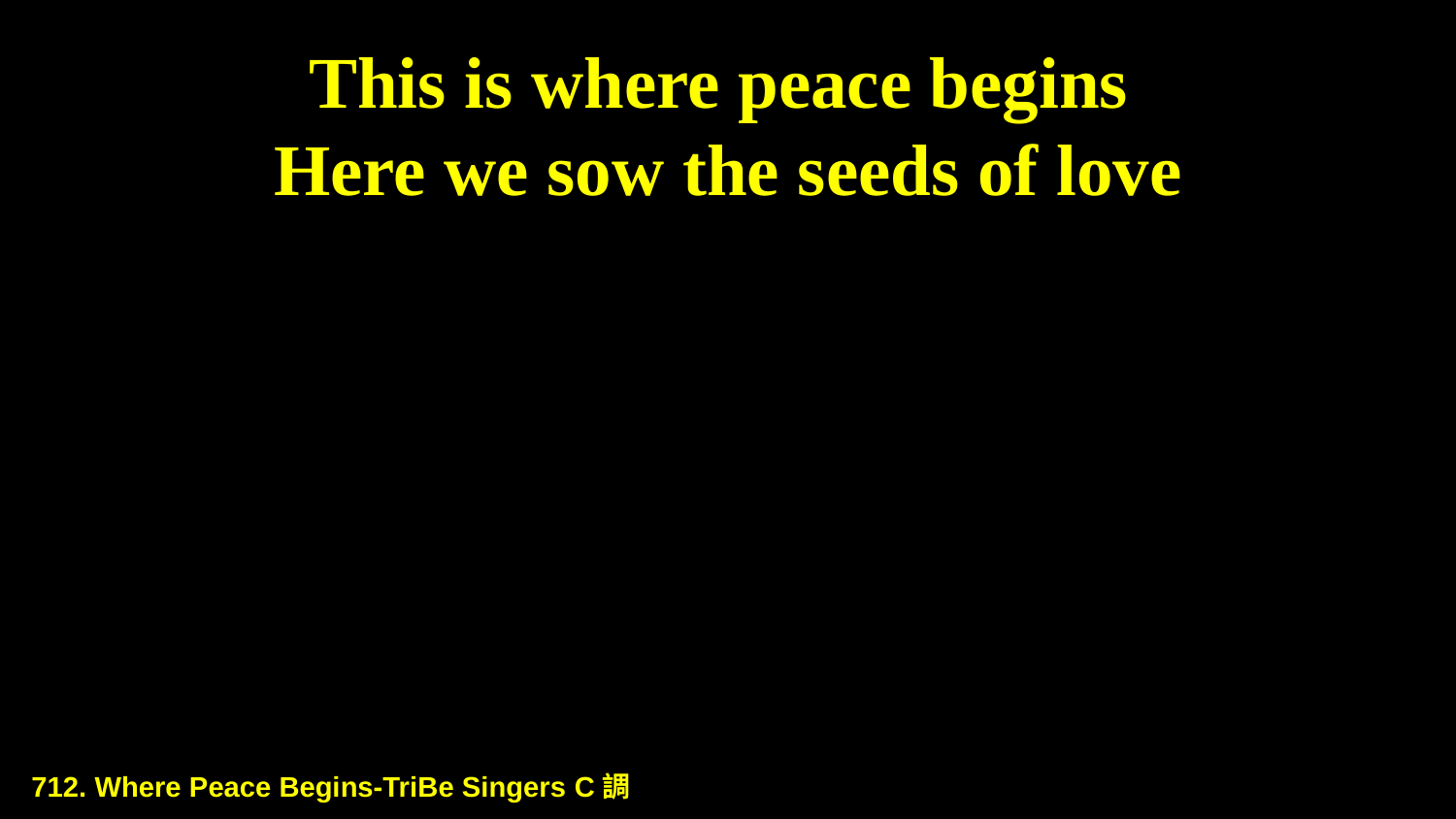

# This is where peace begins Here we sow the seeds of love
712. Where Peace Begins-TriBe Singers C調